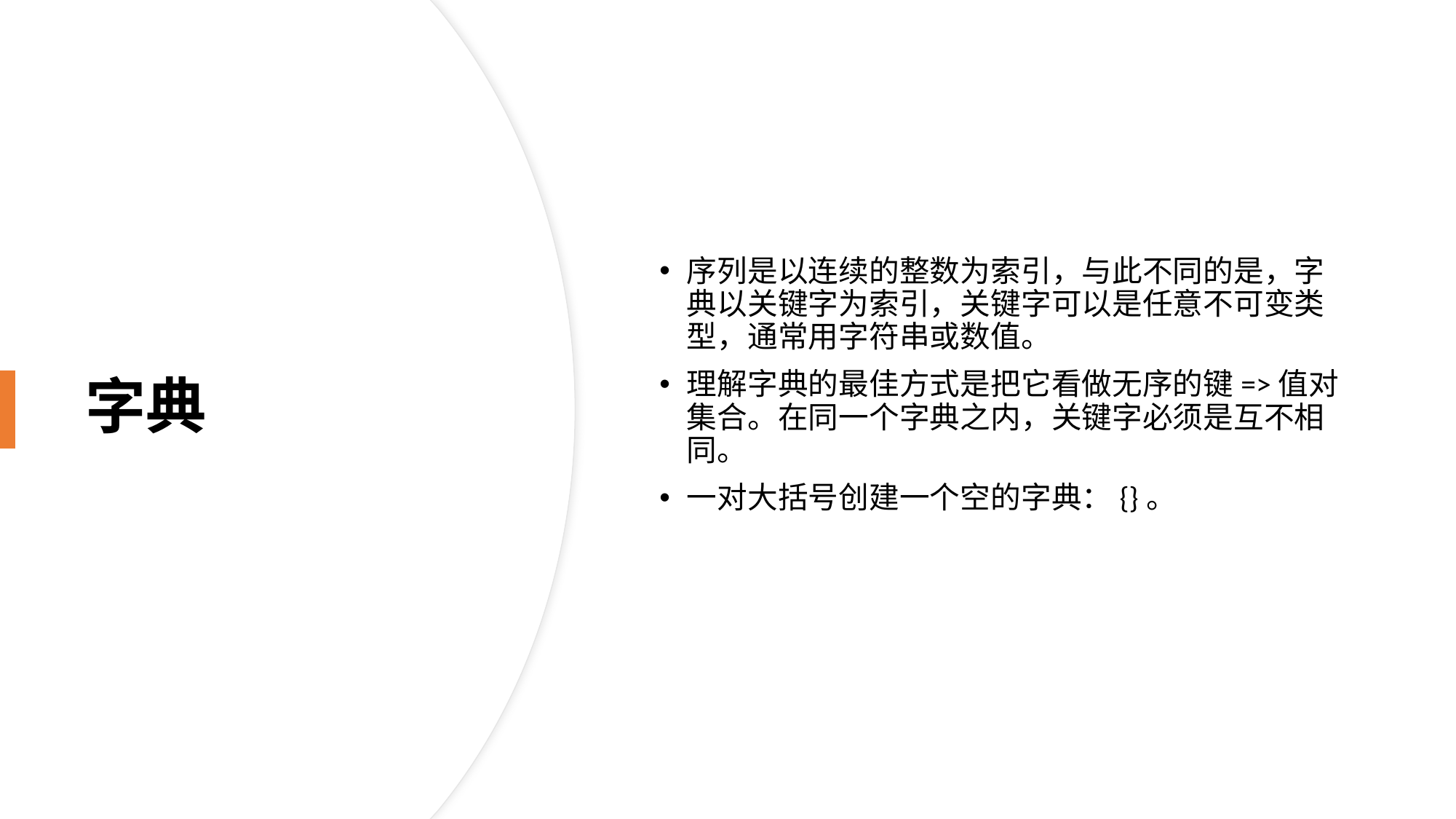

序列是以连续的整数为索引，与此不同的是，字典以关键字为索引，关键字可以是任意不可变类型，通常用字符串或数值。
理解字典的最佳方式是把它看做无序的键=>值对集合。在同一个字典之内，关键字必须是互不相同。
一对大括号创建一个空的字典：{}。

# 字典